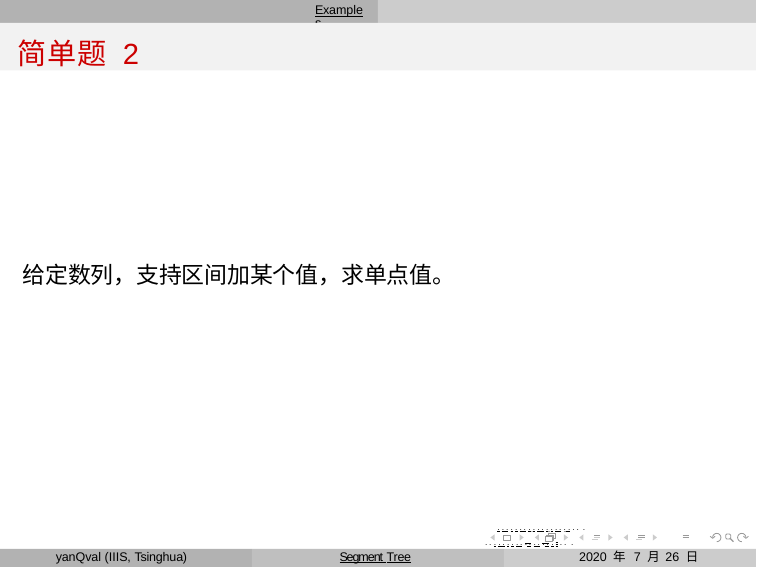

Examples
简单题 2
给定数列，支持区间加某个值，求单点值。
. . . . . . . . . . . . . . . . . . . .
. . . . . . . . . . . . . . . . . . . .
2020 年  7 月 26 日	6 / 29

yanQval (IIIS, Tsinghua)
Segment Tree